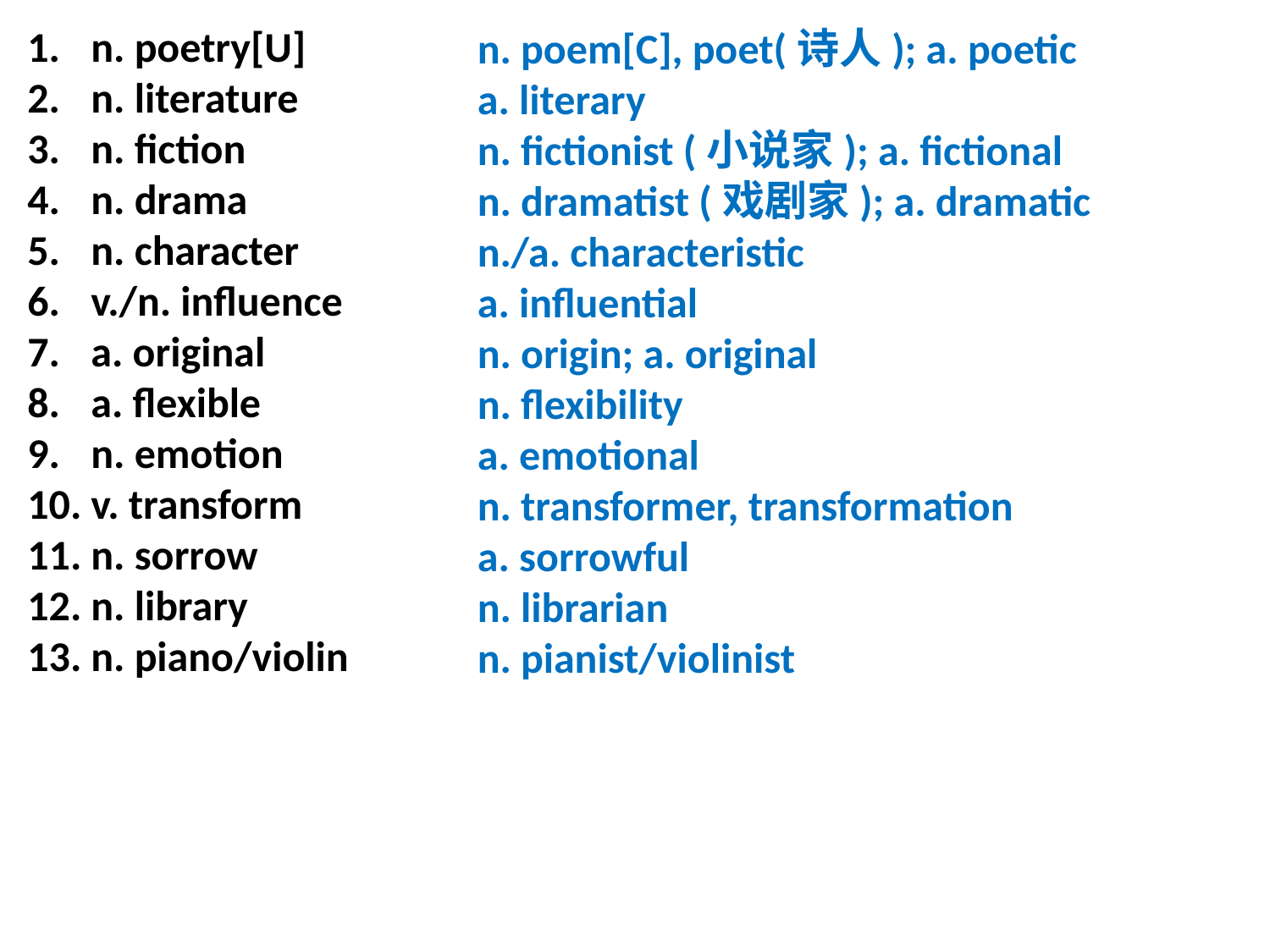

n. poem[C], poet(诗人); a. poetic
a. literary
n. fictionist (小说家); a. fictional
n. dramatist (戏剧家); a. dramatic
n./a. characteristic
a. influential
n. origin; a. original
n. flexibility
a. emotional
n. transformer, transformation
a. sorrowful
n. librarian
n. pianist/violinist
n. poetry[U]
n. literature
n. fiction
n. drama
n. character
v./n. influence
a. original
a. flexible
n. emotion
v. transform
n. sorrow
n. library
n. piano/violin